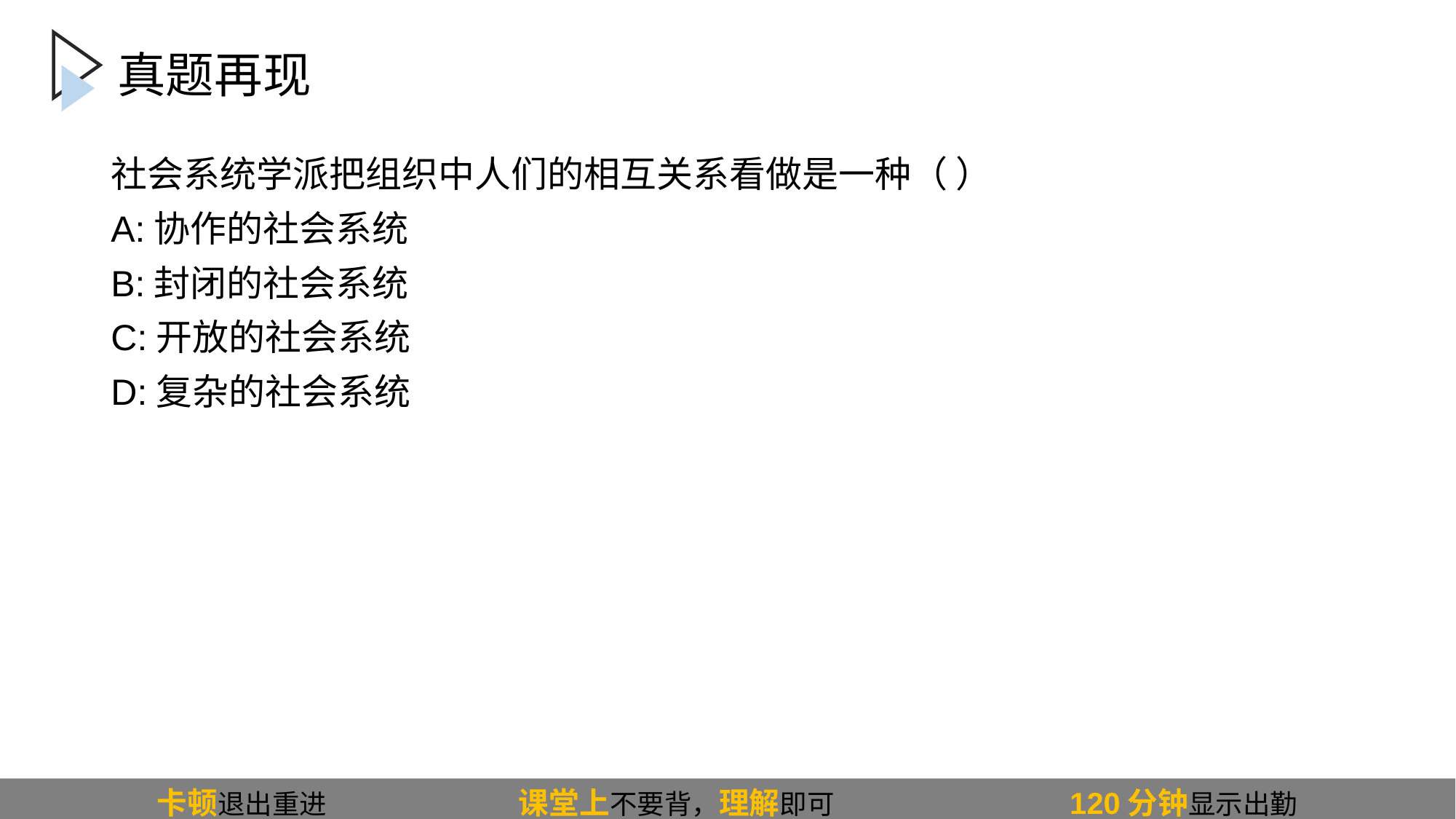

# 真题再现
社会系统学派把组织中人们的相互关系看做是一种（ ）
A:协作的社会系统
B:封闭的社会系统
C:开放的社会系统
D:复杂的社会系统